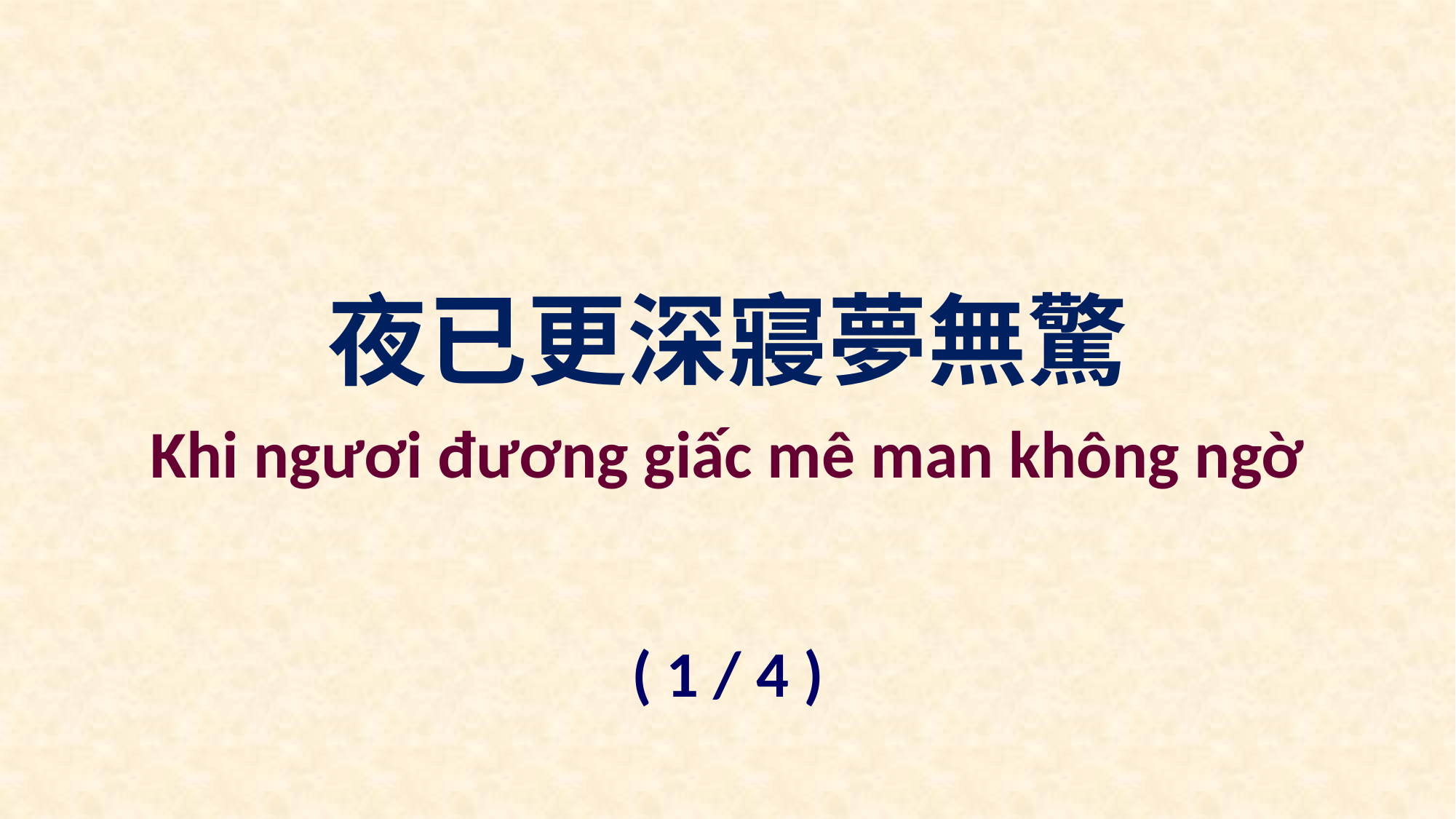

夜已更深寢夢無驚
Khi ngươi đương giấc mê man không ngờ
( 1 / 4 )